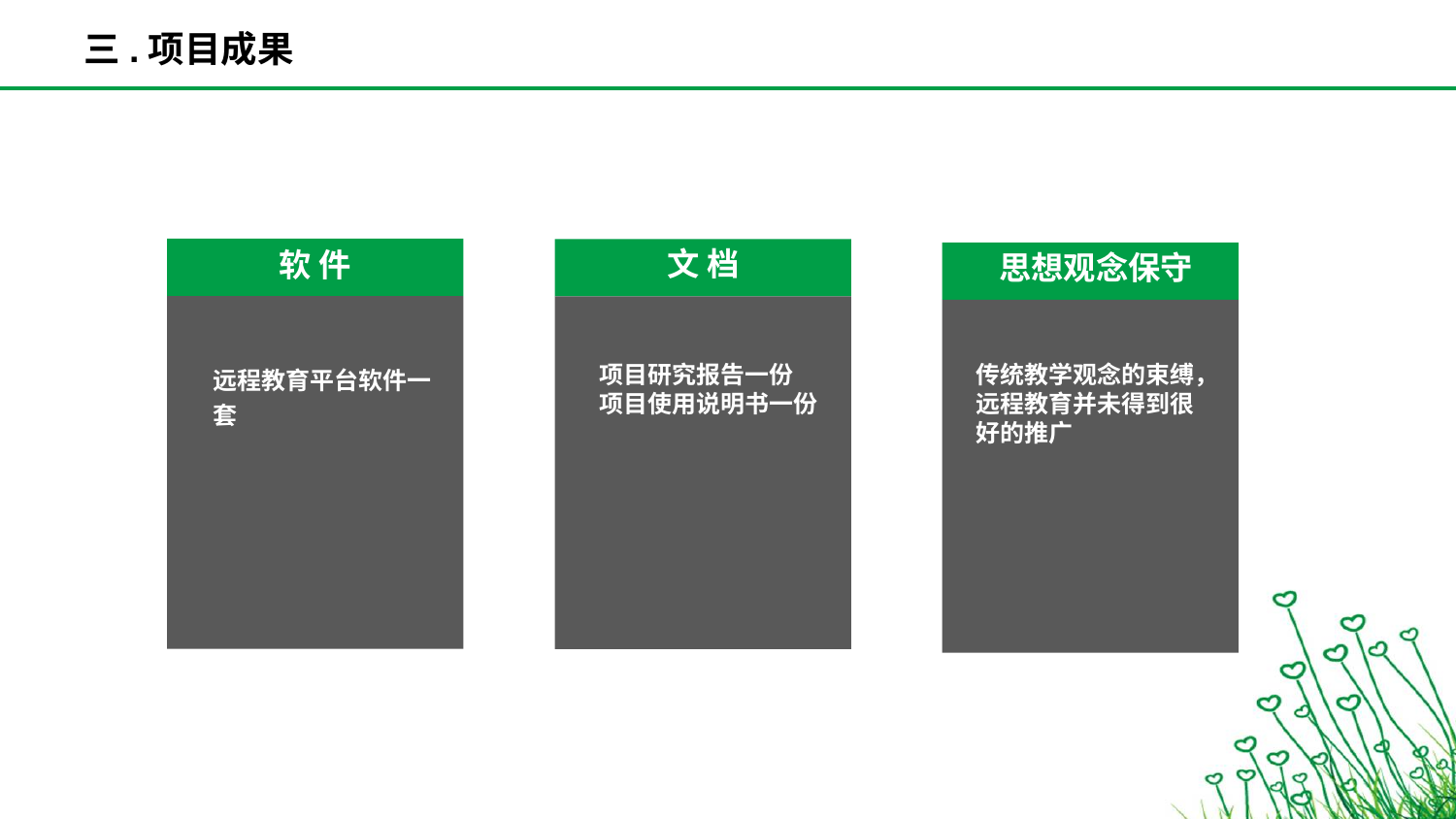

三.项目成果
文 档

软 件

思想观念保守

远程教育平台软件一套
项目研究报告一份
项目使用说明书一份
传统教学观念的束缚，远程教育并未得到很好的推广